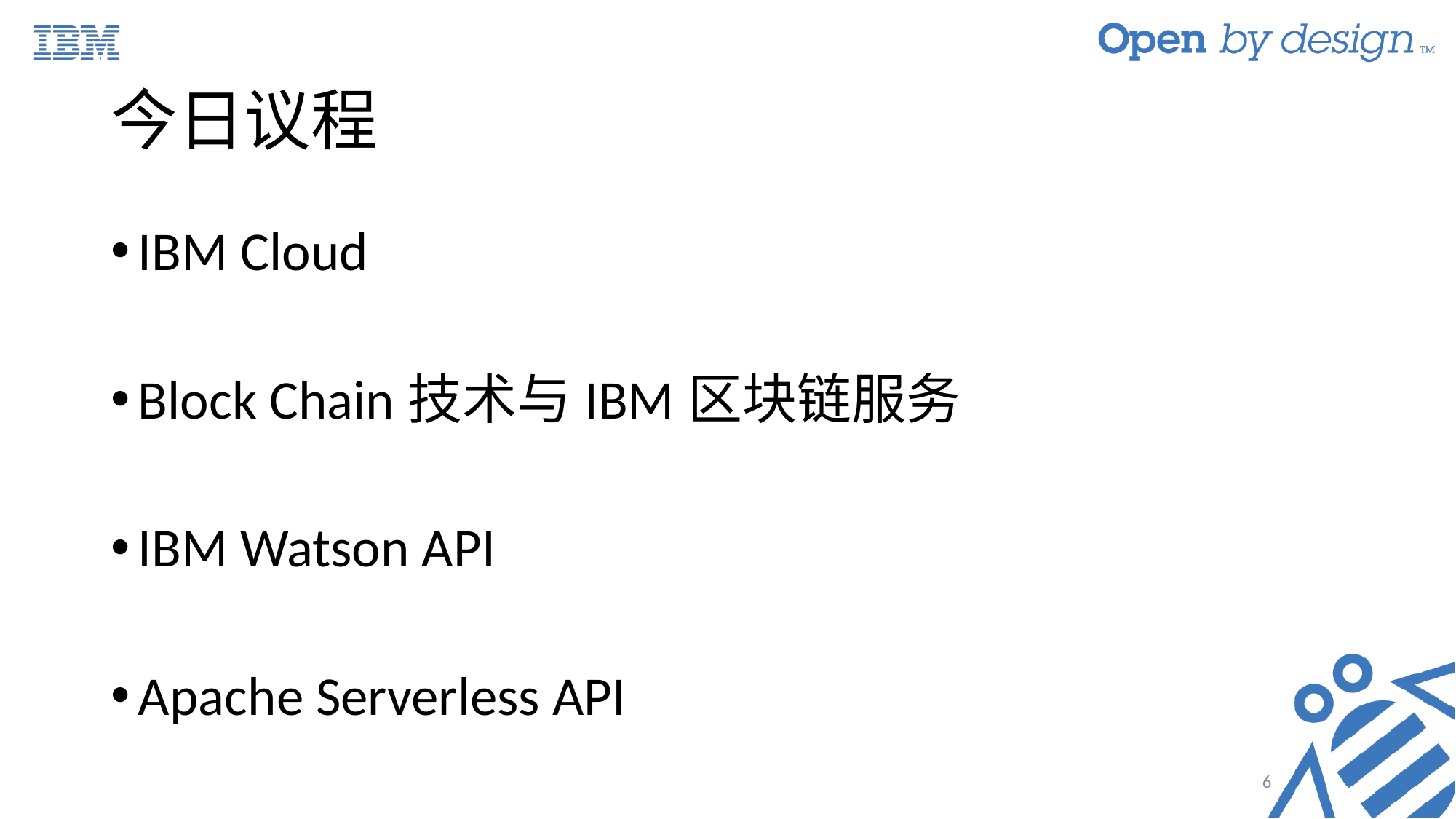

# 今日议程
IBM Cloud

Block Chain技术与IBM区块链服务

IBM Watson API

Apache Serverless API
6